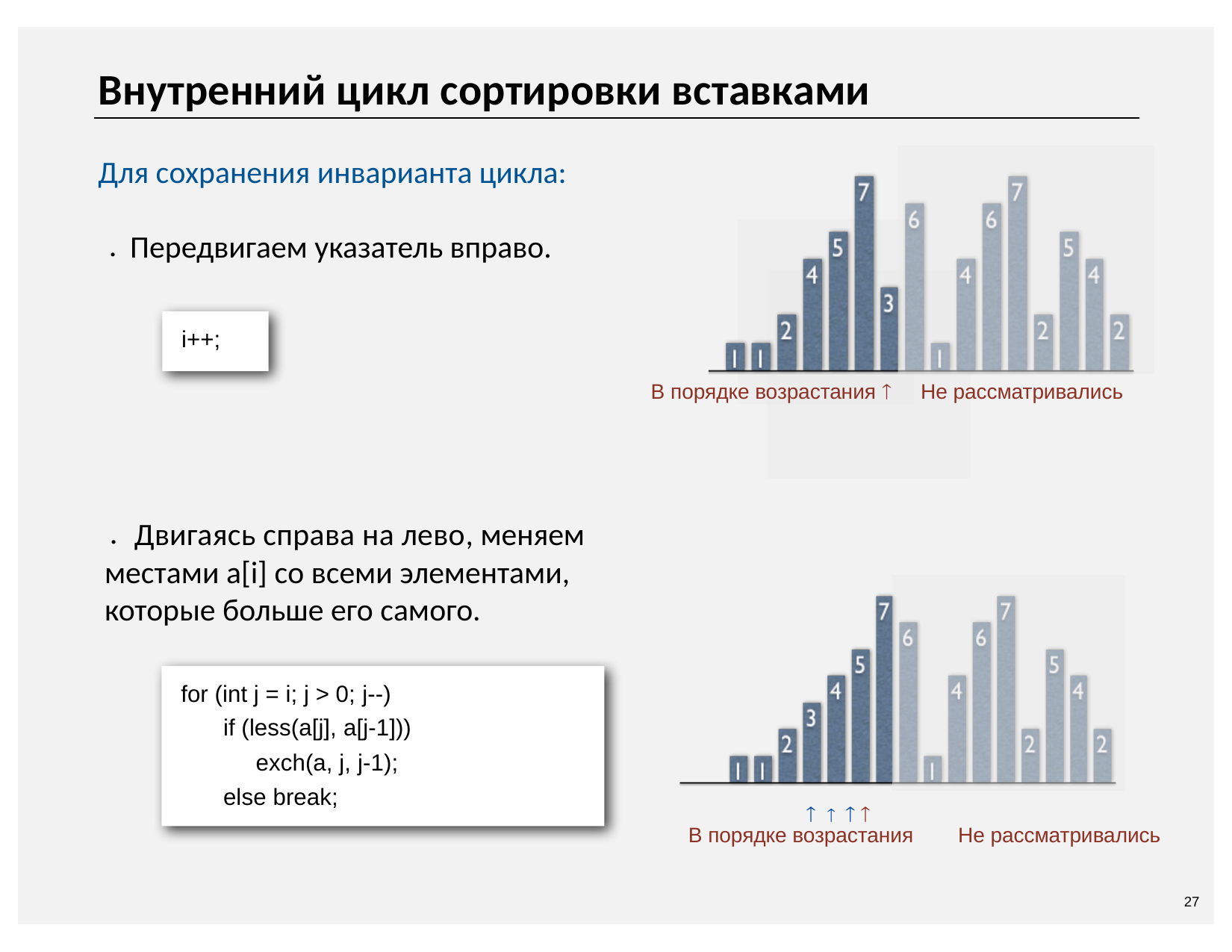

# Внутренний цикл сортировки вставками

Для сохранения инварианта цикла:

・Передвигаем указатель вправо.

i++;
↑
В порядке возрастания
Не рассматривались
・ Двигаясь справа на лево, меняем местами a[i] со всеми элементами, которые больше его самого.

for (int j = i; j > 0; j--)
if (less(a[j], a[j-1]))
exch(a, j, j-1);
else break;
↑  ↑  ↑ ↑
В порядке возрастания
Не рассматривались
27